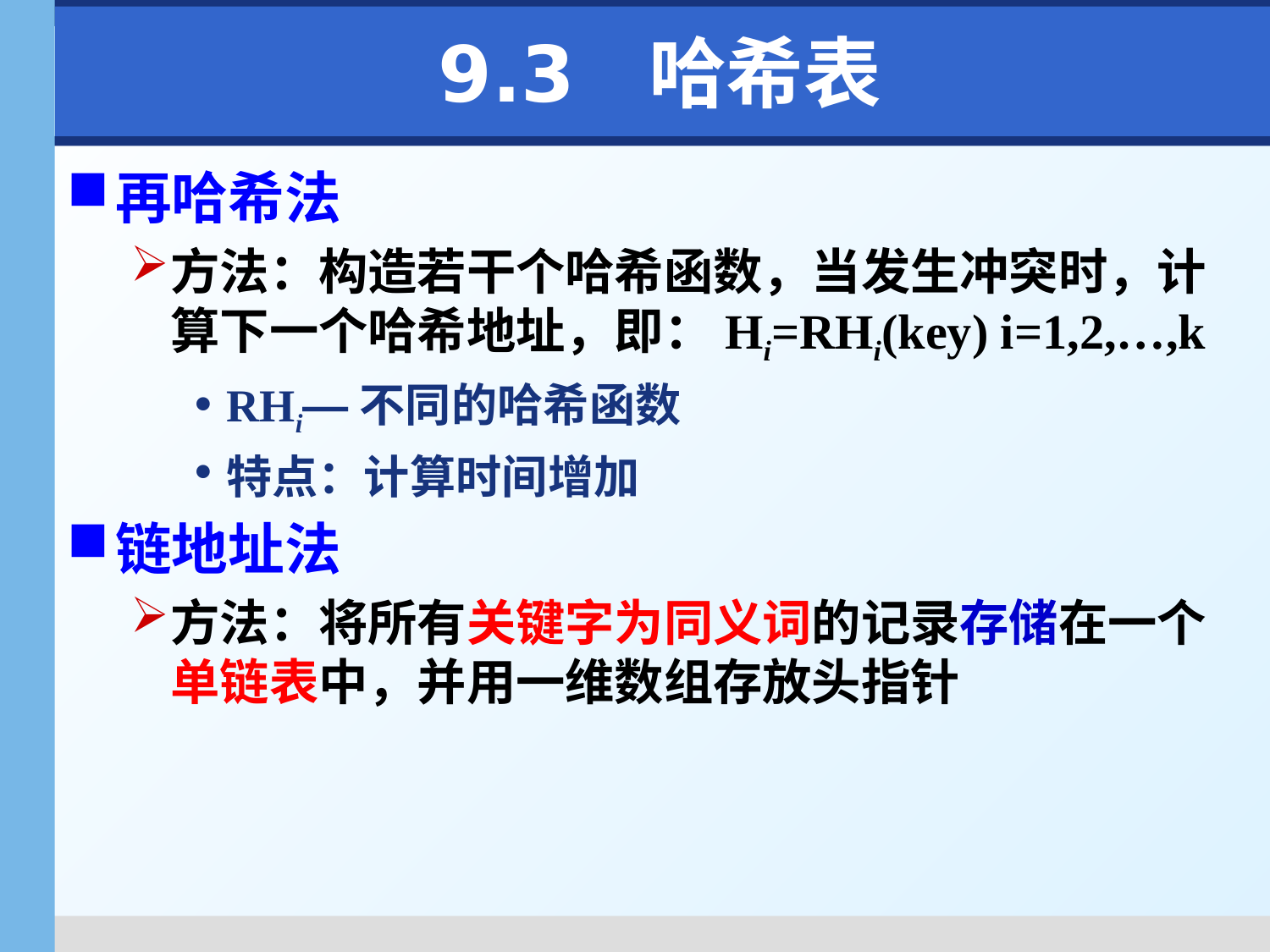

# 9.3  哈希表
再哈希法
方法：构造若干个哈希函数，当发生冲突时，计算下一个哈希地址，即：Hi=RHi(key) i=1,2,…,k
RHi—不同的哈希函数
特点：计算时间增加
链地址法
方法：将所有关键字为同义词的记录存储在一个单链表中，并用一维数组存放头指针